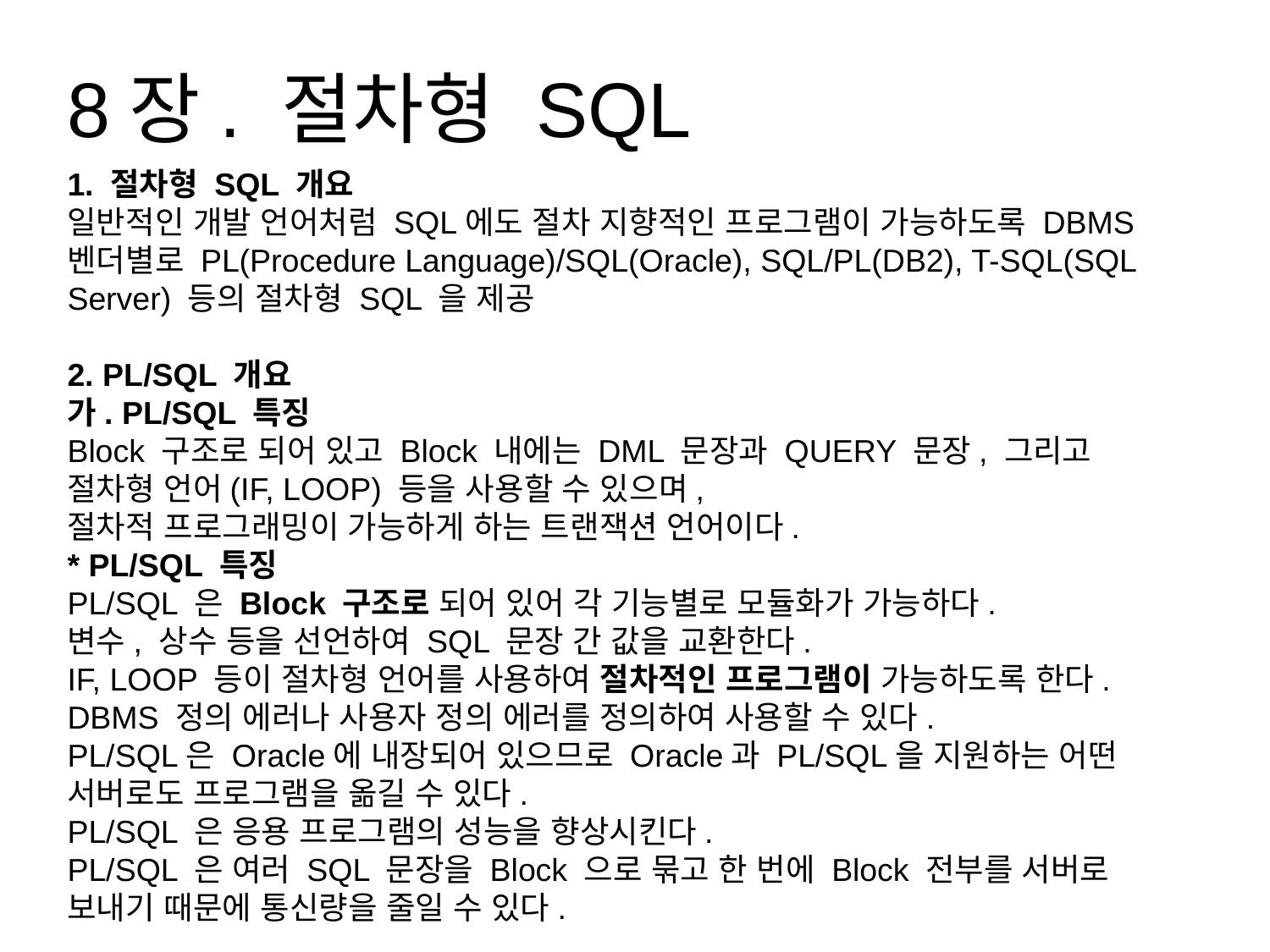

8장. 절차형 SQL
1. 절차형 SQL 개요
일반적인 개발 언어처럼 SQL에도 절차 지향적인 프로그램이 가능하도록 DBMS 벤더별로 PL(Procedure Language)/SQL(Oracle), SQL/PL(DB2), T-SQL(SQL Server) 등의 절차형 SQL 을 제공

2. PL/SQL 개요
가. PL/SQL 특징
Block 구조로 되어 있고 Block 내에는 DML 문장과 QUERY 문장, 그리고 절차형 언어(IF, LOOP) 등을 사용할 수 있으며,
절차적 프로그래밍이 가능하게 하는 트랜잭션 언어이다.
* PL/SQL 특징
PL/SQL 은 Block 구조로 되어 있어 각 기능별로 모듈화가 가능하다.
변수, 상수 등을 선언하여 SQL 문장 간 값을 교환한다.
IF, LOOP 등이 절차형 언어를 사용하여 절차적인 프로그램이 가능하도록 한다.
DBMS 정의 에러나 사용자 정의 에러를 정의하여 사용할 수 있다.
PL/SQL은 Oracle에 내장되어 있으므로 Oracle과 PL/SQL을 지원하는 어떤 서버로도 프로그램을 옮길 수 있다.
PL/SQL 은 응용 프로그램의 성능을 향상시킨다.
PL/SQL 은 여러 SQL 문장을 Block 으로 묶고 한 번에 Block 전부를 서버로 보내기 때문에 통신량을 줄일 수 있다.